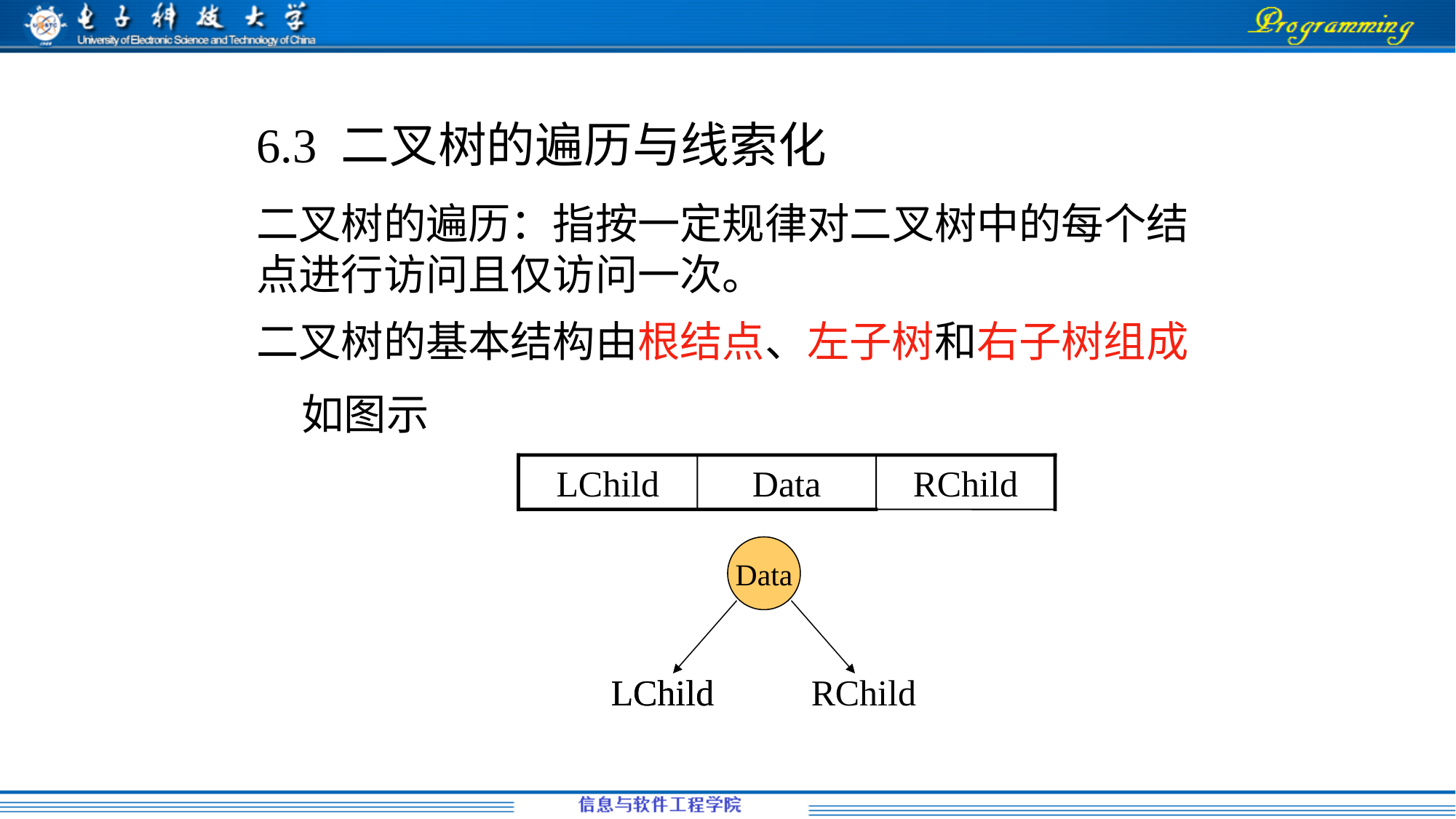

6.3 二叉树的遍历与线索化
二叉树的遍历：指按一定规律对二叉树中的每个结点进行访问且仅访问一次。
二叉树的基本结构由根结点、左子树和右子树组成
如图示
LChild

Data

RChild

Data

LChild
LChild
RChild